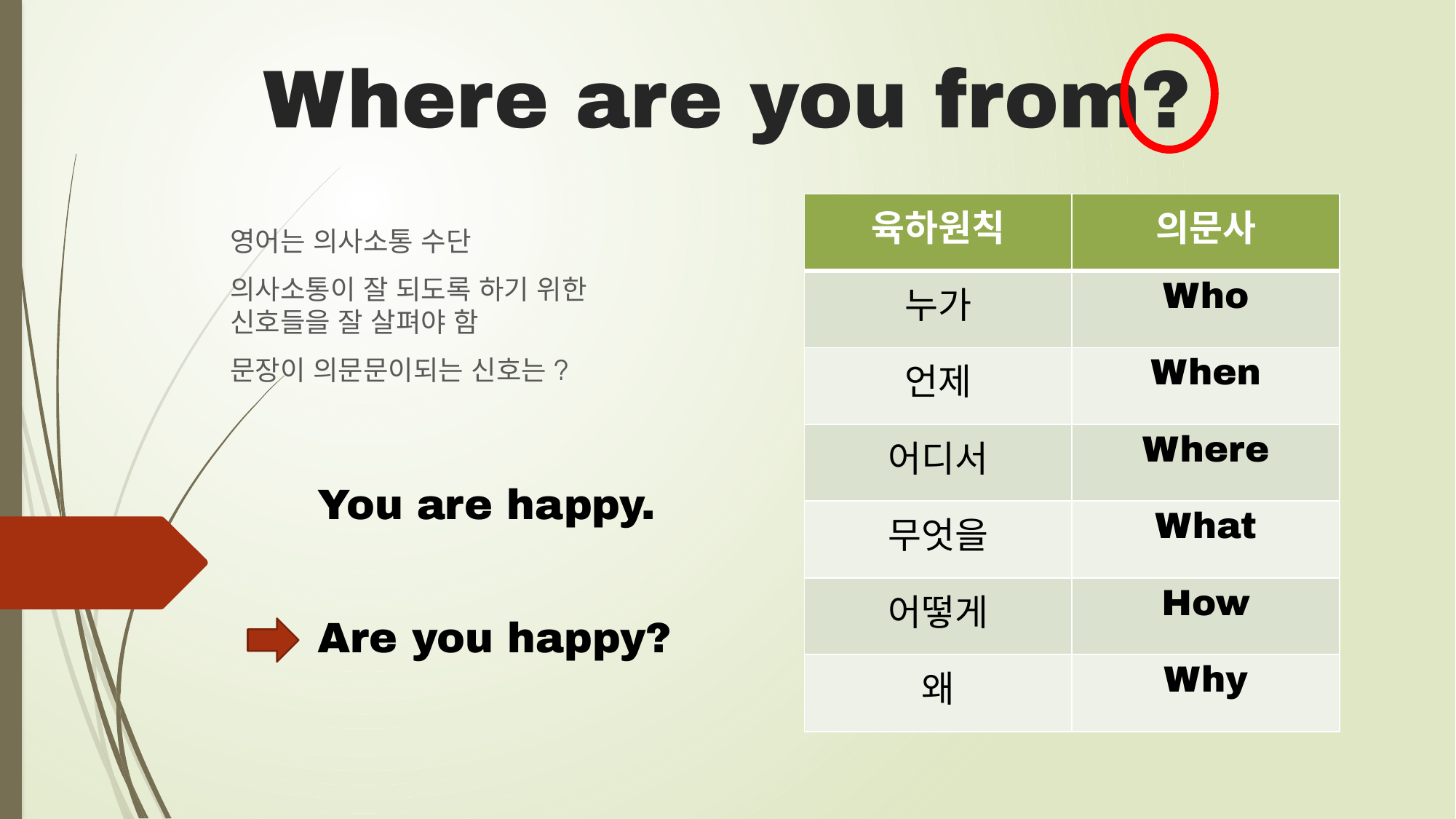

# Where are you from?

| 육하원칙 | 의문사 |
| --- | --- |
| 누가 | Who |
| 언제 | When |
| 어디서 | Where |
| 무엇을 | What |
| 어떻게 | How |
| 왜 | Why |
영어는 의사소통 수단
의사소통이 잘 되도록 하기 위한 신호들을 잘 살펴야 함
문장이 의문문이되는 신호는?

You are happy.

Are you happy?